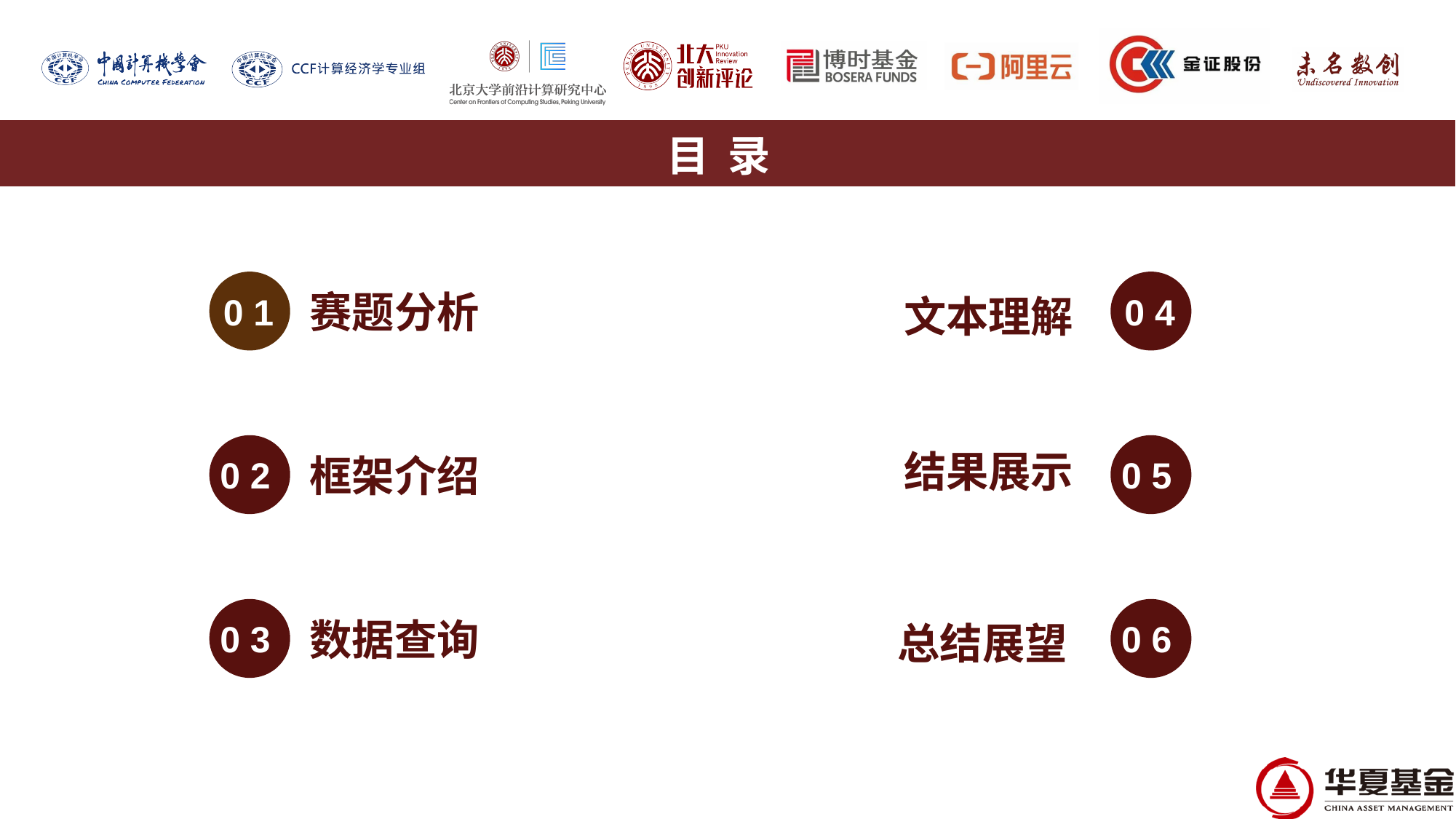

目  录

赛题分析
0 1
0 4
文本理解

结果展示
框架介绍
0 2
0 5

数据查询
0 3
总结展望
0 6